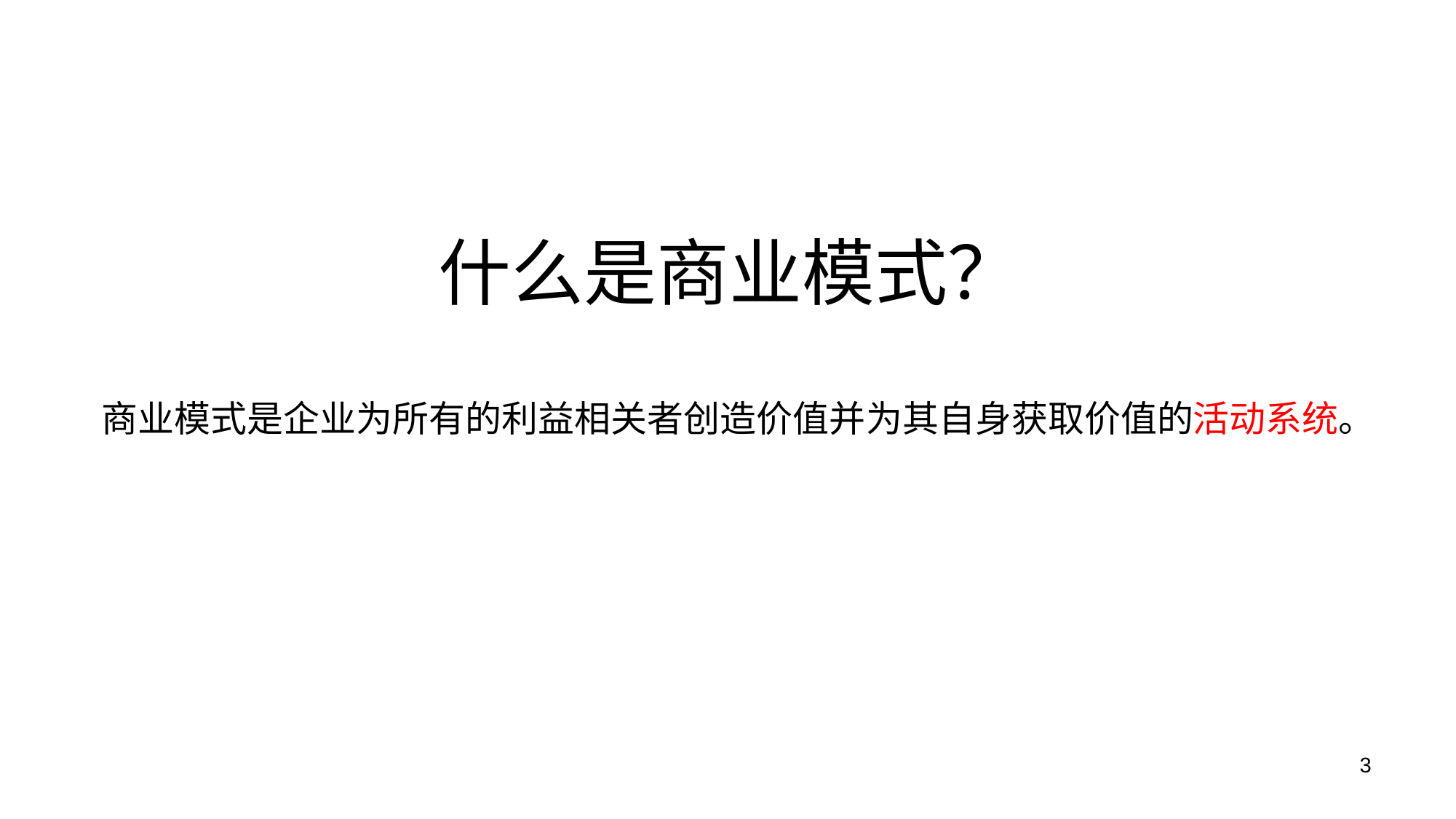

什么是商业模式？
商业模式是企业为所有的利益相关者创造价值并为其自身获取价值的活动系统。
3